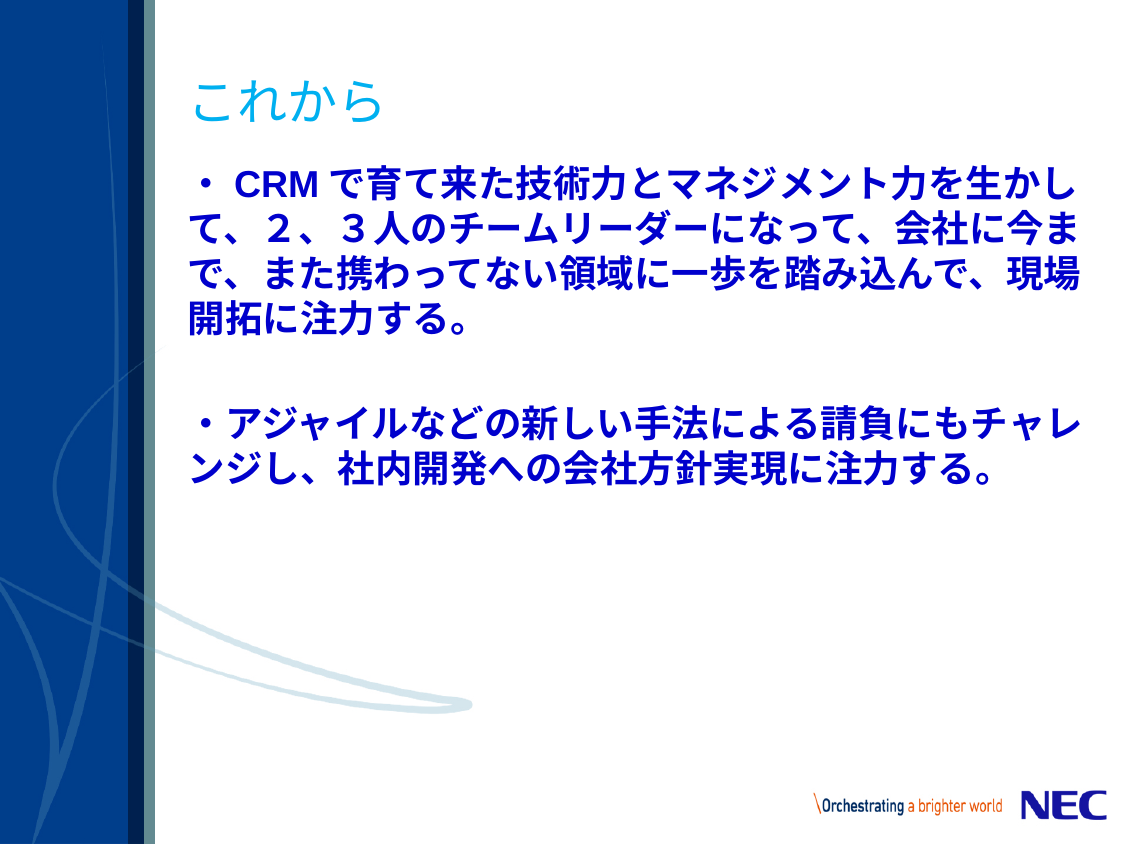

# これから
・CRMで育て来た技術力とマネジメント力を生かして、２、３人のチームリーダーになって、会社に今まで、また携わってない領域に一歩を踏み込んで、現場開拓に注力する。

・アジャイルなどの新しい手法による請負にもチャレンジし、社内開発への会社方針実現に注力する。